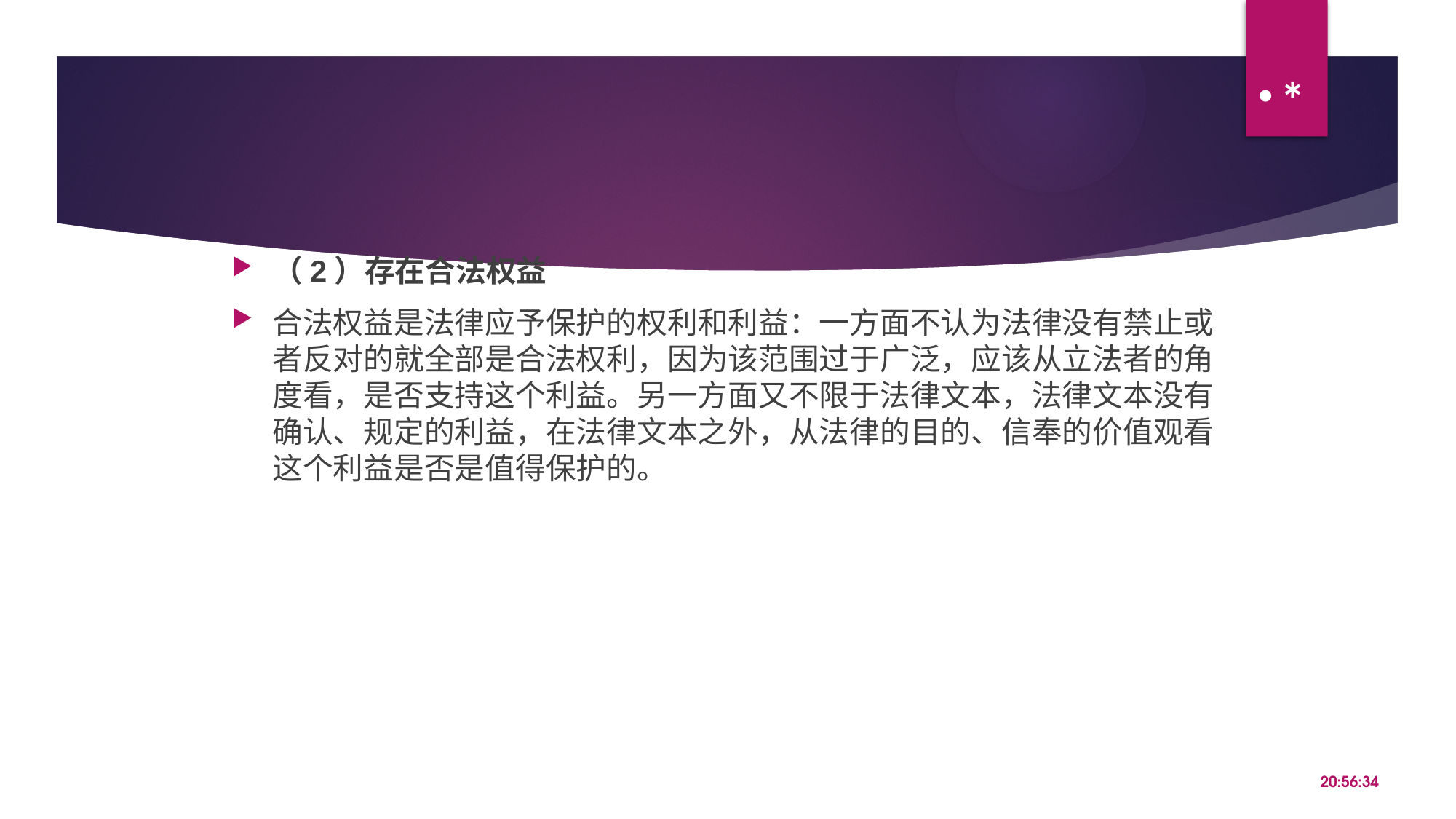

*
#
（2）存在合法权益
合法权益是法律应予保护的权利和利益：一方面不认为法律没有禁止或者反对的就全部是合法权利，因为该范围过于广泛，应该从立法者的角度看，是否支持这个利益。另一方面又不限于法律文本，法律文本没有确认、规定的利益，在法律文本之外，从法律的目的、信奉的价值观看这个利益是否是值得保护的。
20:56:34